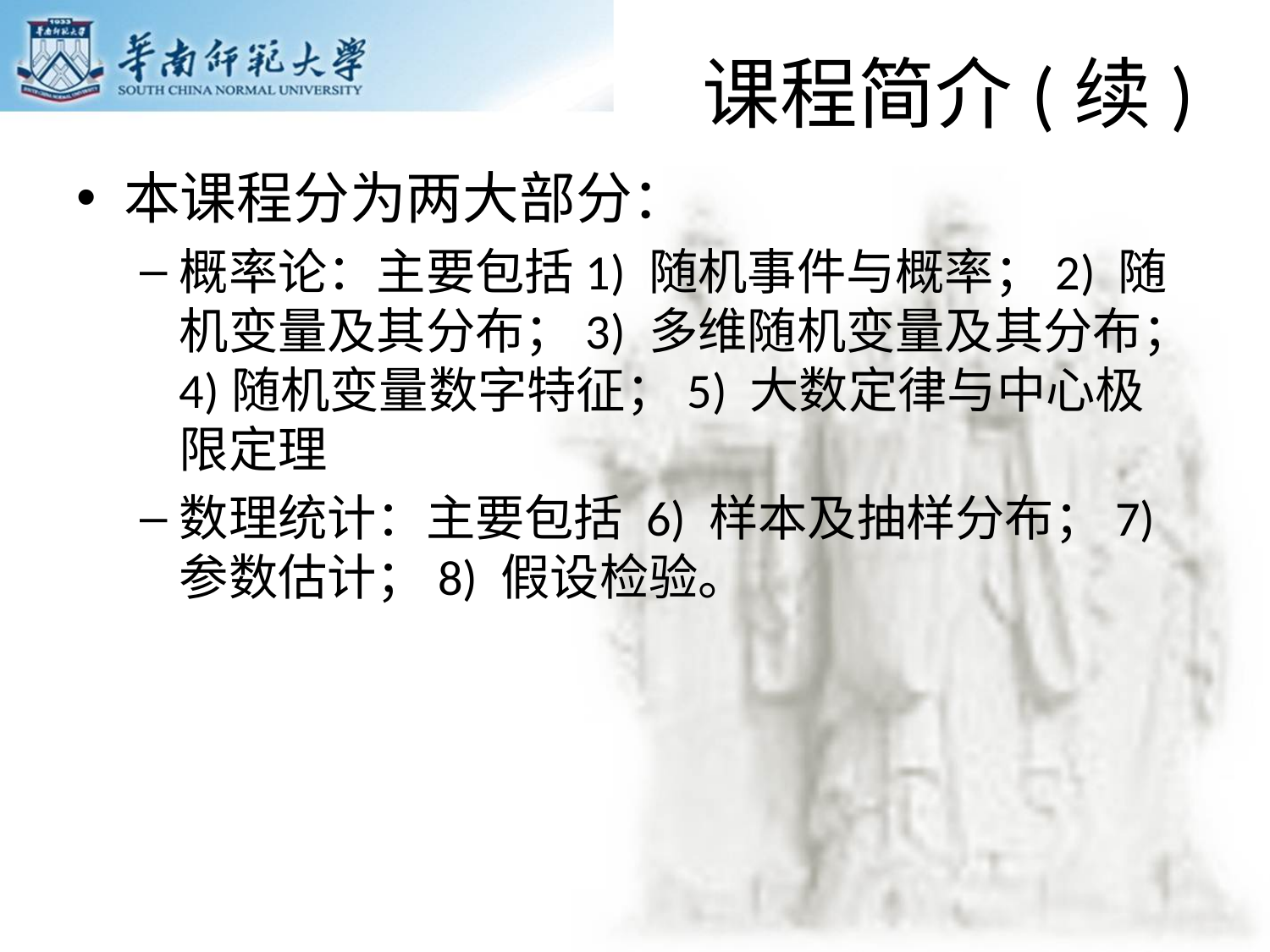

# 课程简介(续)
本课程分为两大部分：
概率论：主要包括1) 随机事件与概率；2) 随机变量及其分布；3) 多维随机变量及其分布；4)随机变量数字特征；5) 大数定律与中心极限定理
数理统计：主要包括 6) 样本及抽样分布；7) 参数估计；8) 假设检验。